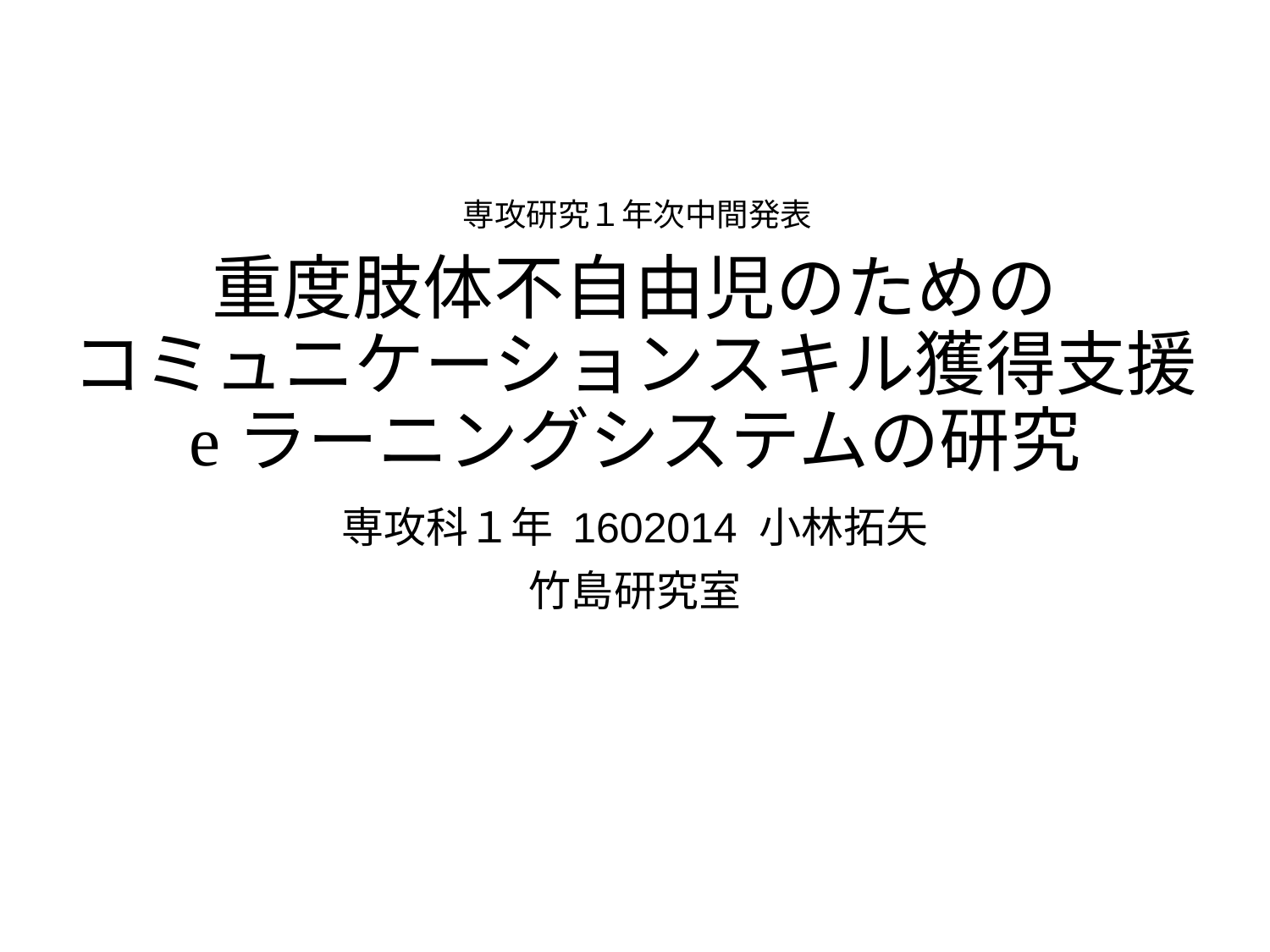

# 重度肢体不自由児のための コミュニケーションスキル獲得支援 eラーニングシステムの研究
専攻研究１年次中間発表
専攻科１年 1602014 小林拓矢
竹島研究室